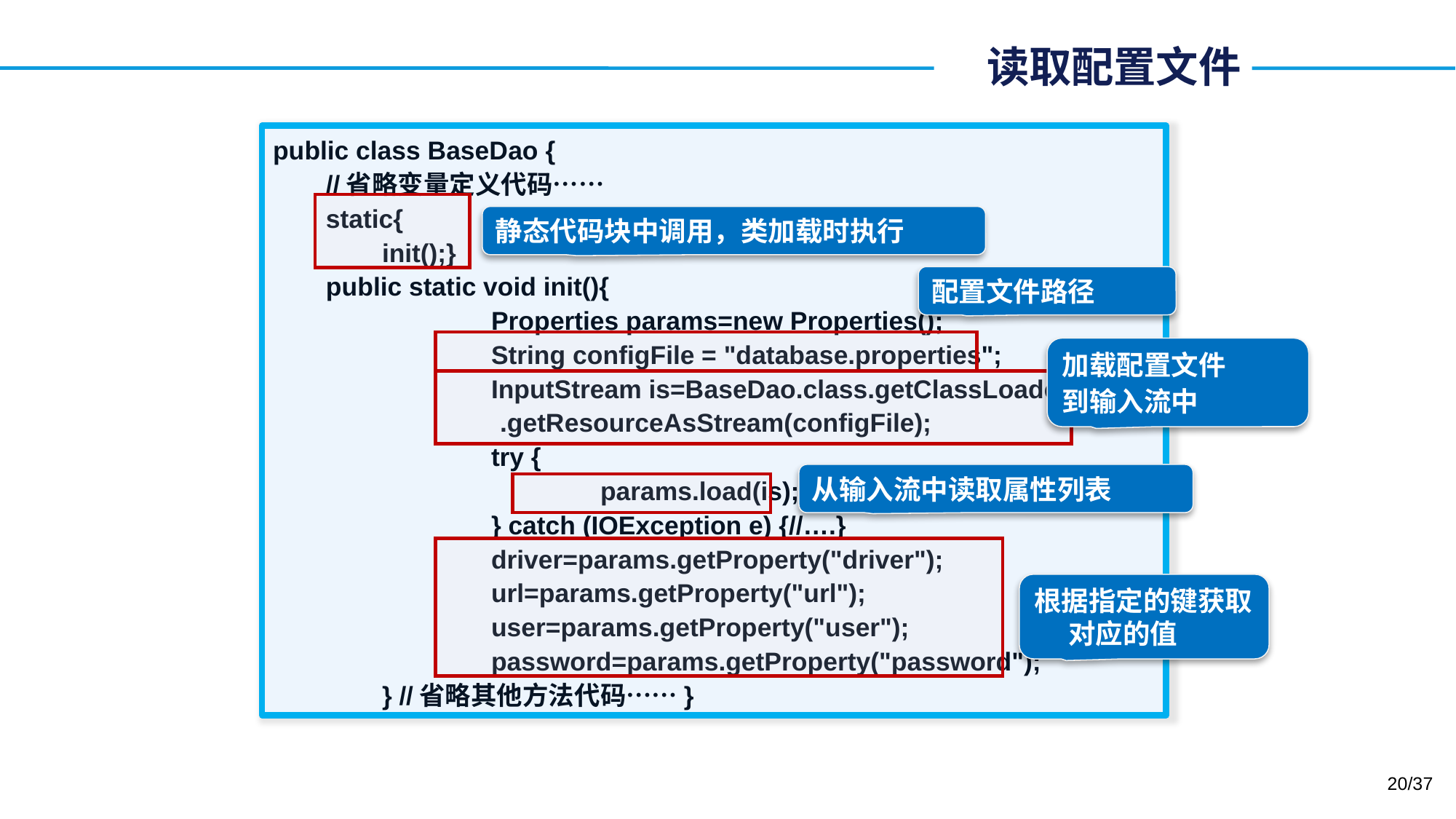

# 读取配置文件
public class BaseDao {
	//省略变量定义代码……
	static{
		init();}
	public static void init(){
			Properties params=new Properties();
			String configFile = "database.properties";
			InputStream is=BaseDao.class.getClassLoader()
                                .getResourceAsStream(configFile);
			try {
				params.load(is);
			} catch (IOException e) {//….}
			driver=params.getProperty("driver");
			url=params.getProperty("url");
			user=params.getProperty("user");
			password=params.getProperty("password");
		} //省略其他方法代码……}

静态代码块中调用，类加载时执行
配置文件路径

加载配置文件
到输入流中

从输入流中读取属性列表

根据指定的键获取对应的值
20/37